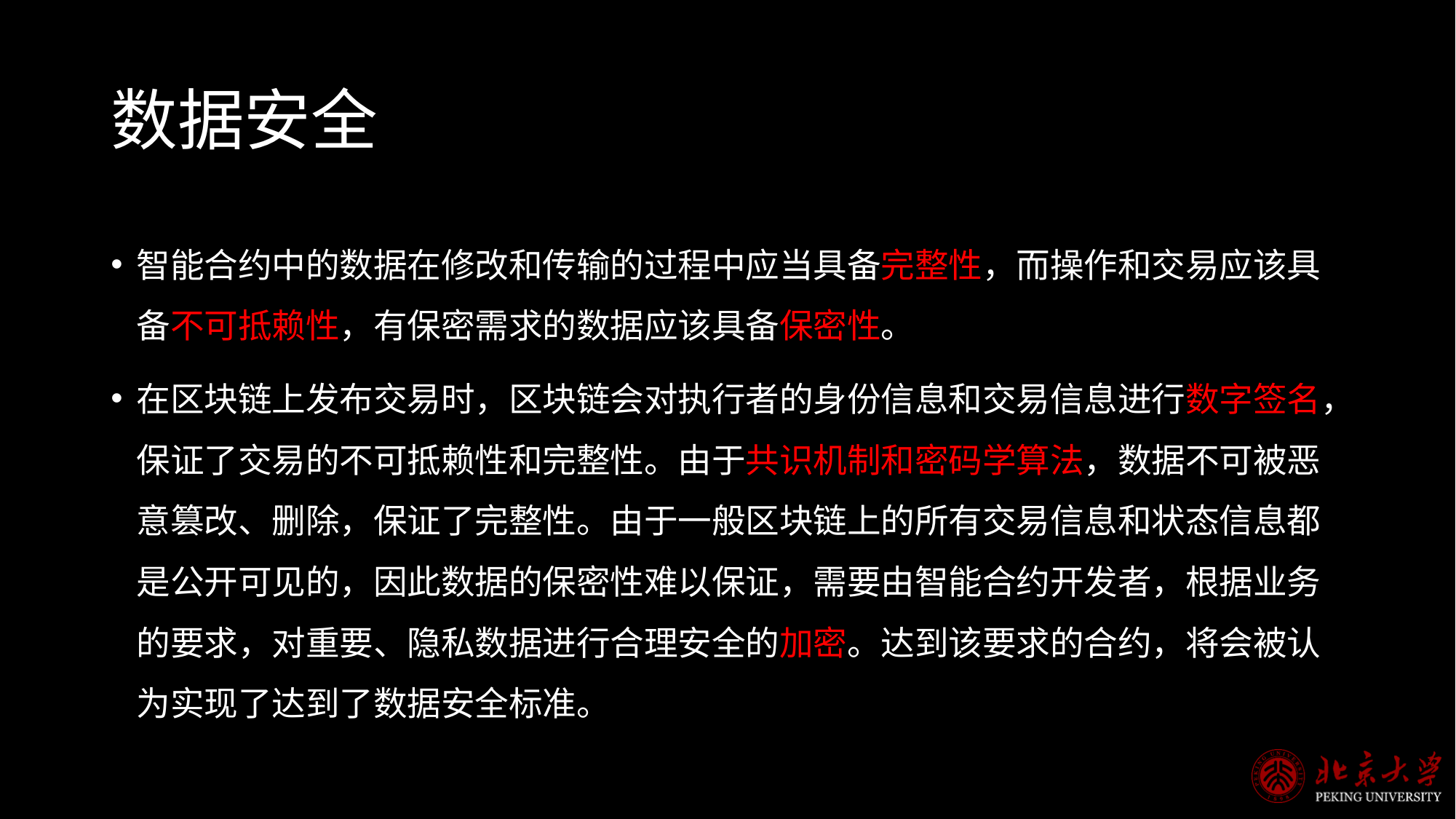

# 数据安全
智能合约中的数据在修改和传输的过程中应当具备完整性，而操作和交易应该具备不可抵赖性，有保密需求的数据应该具备保密性。
在区块链上发布交易时，区块链会对执行者的身份信息和交易信息进行数字签名，保证了交易的不可抵赖性和完整性。由于共识机制和密码学算法，数据不可被恶意篡改、删除，保证了完整性。由于一般区块链上的所有交易信息和状态信息都是公开可见的，因此数据的保密性难以保证，需要由智能合约开发者，根据业务的要求，对重要、隐私数据进行合理安全的加密。达到该要求的合约，将会被认为实现了达到了数据安全标准。